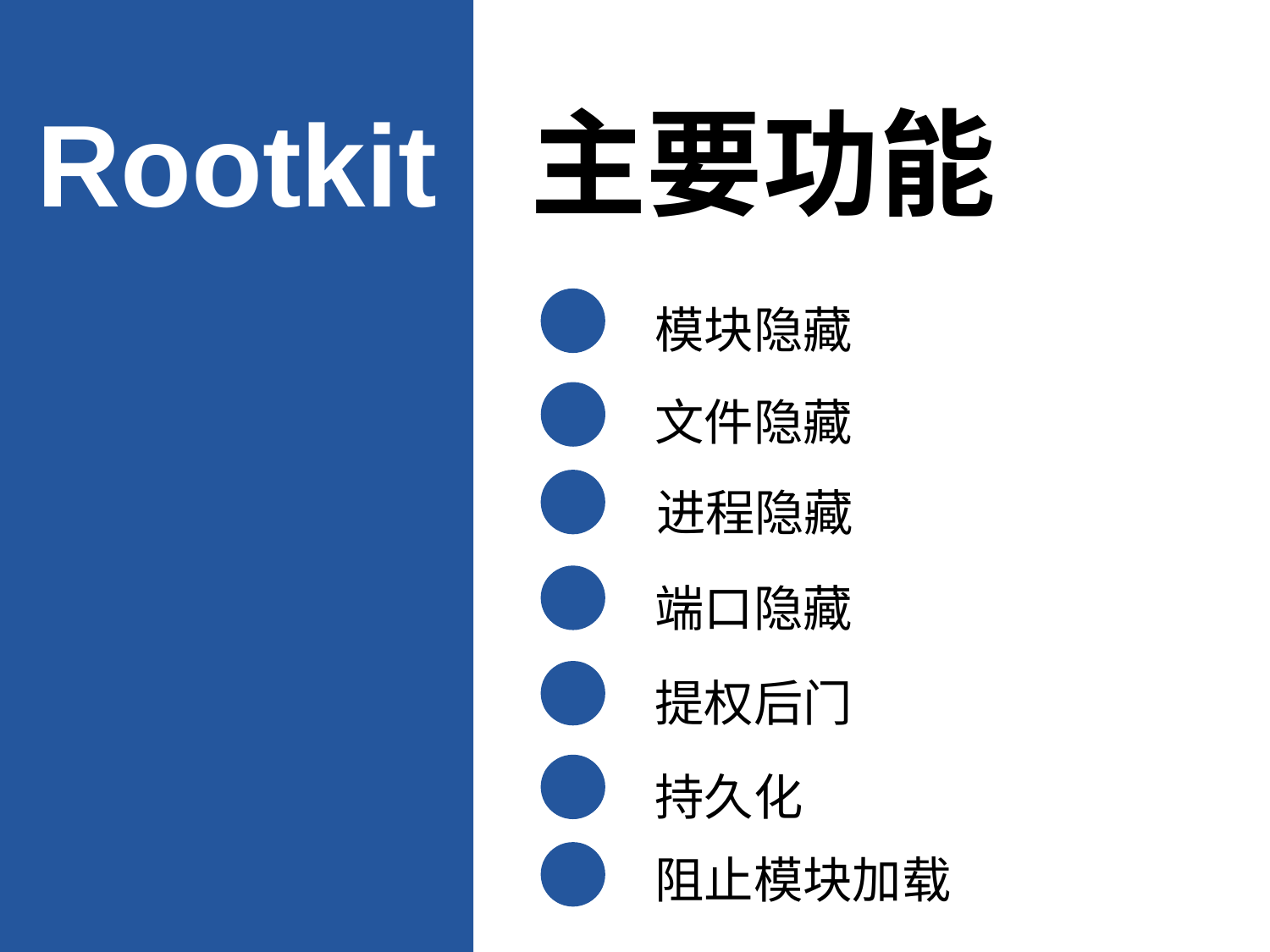

Rootkit  主要功能
模块隐藏

文件隐藏

进程隐藏

端口隐藏

提权后门

持久化

阻止模块加载